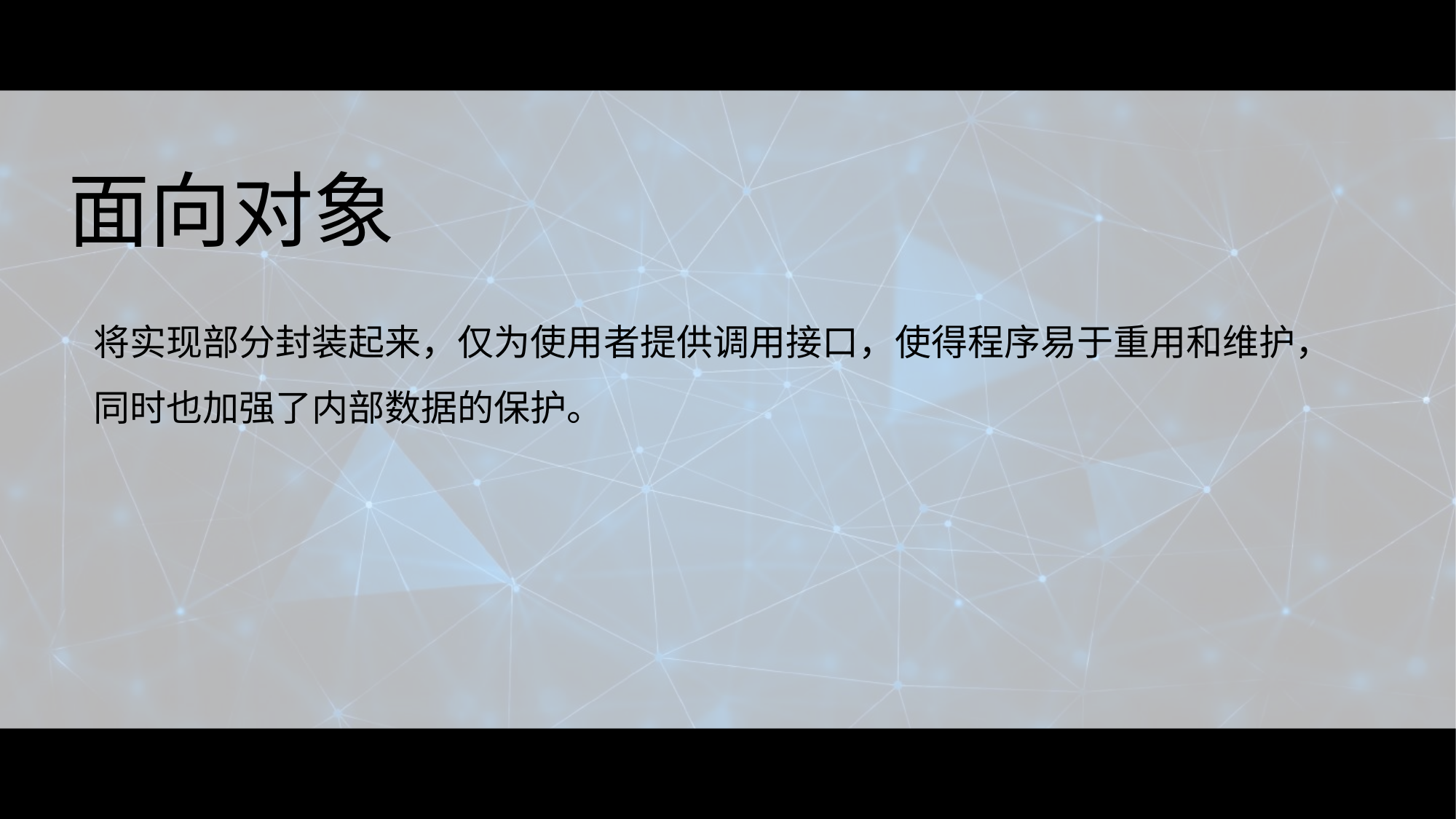

面向对象
将实现部分封装起来，仅为使用者提供调用接口，使得程序易于重用和维护，同时也加强了内部数据的保护。